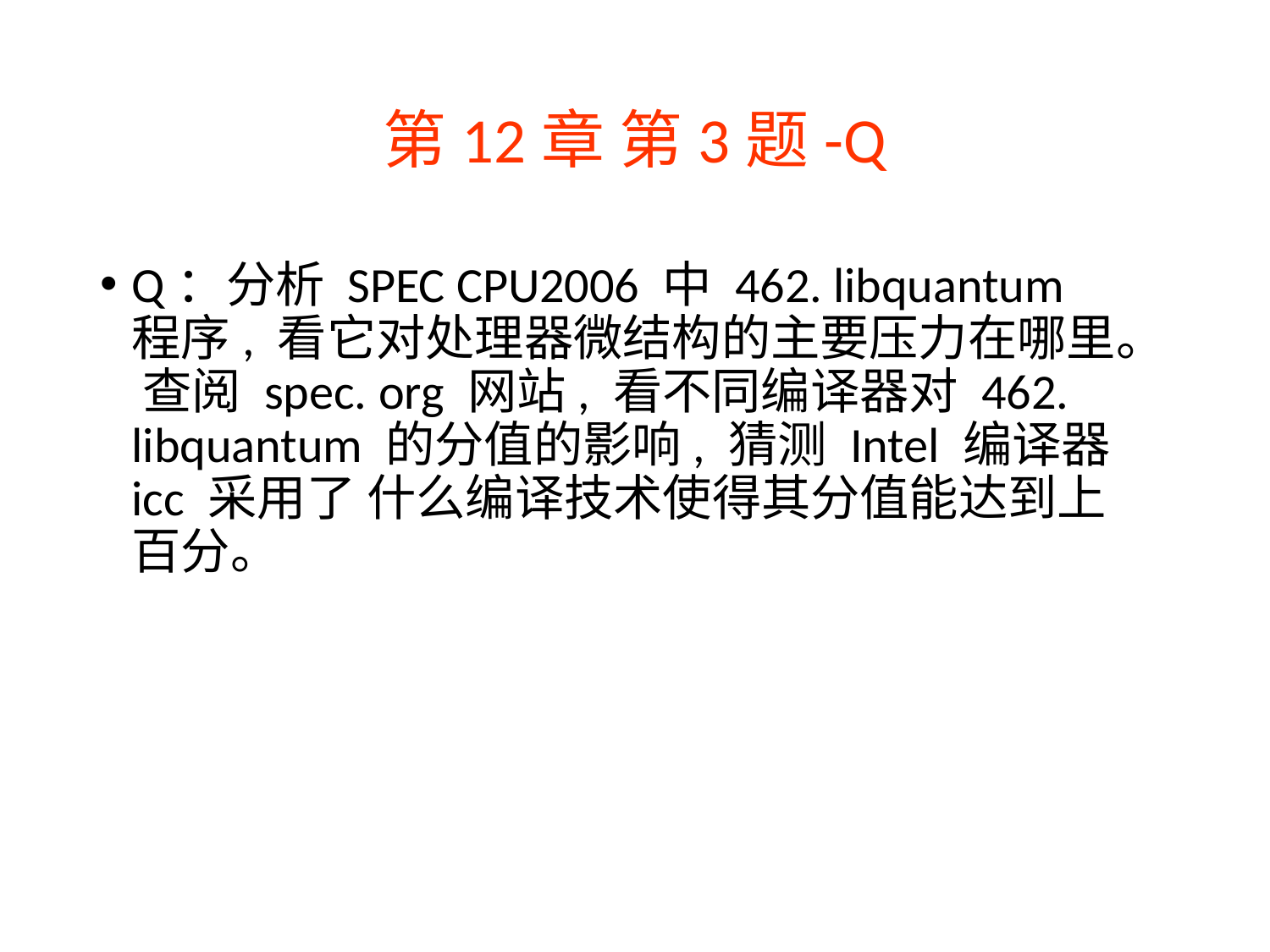

# 第12章 第3题-Q
Q：分析 SPEC CPU2006 中 462. libquantum 程序, 看它对处理器微结构的主要压力在哪里。 查阅 spec. org 网站, 看不同编译器对 462. libquantum 的分值的影响, 猜测 Intel 编译器 icc 采用了 什么编译技术使得其分值能达到上百分。